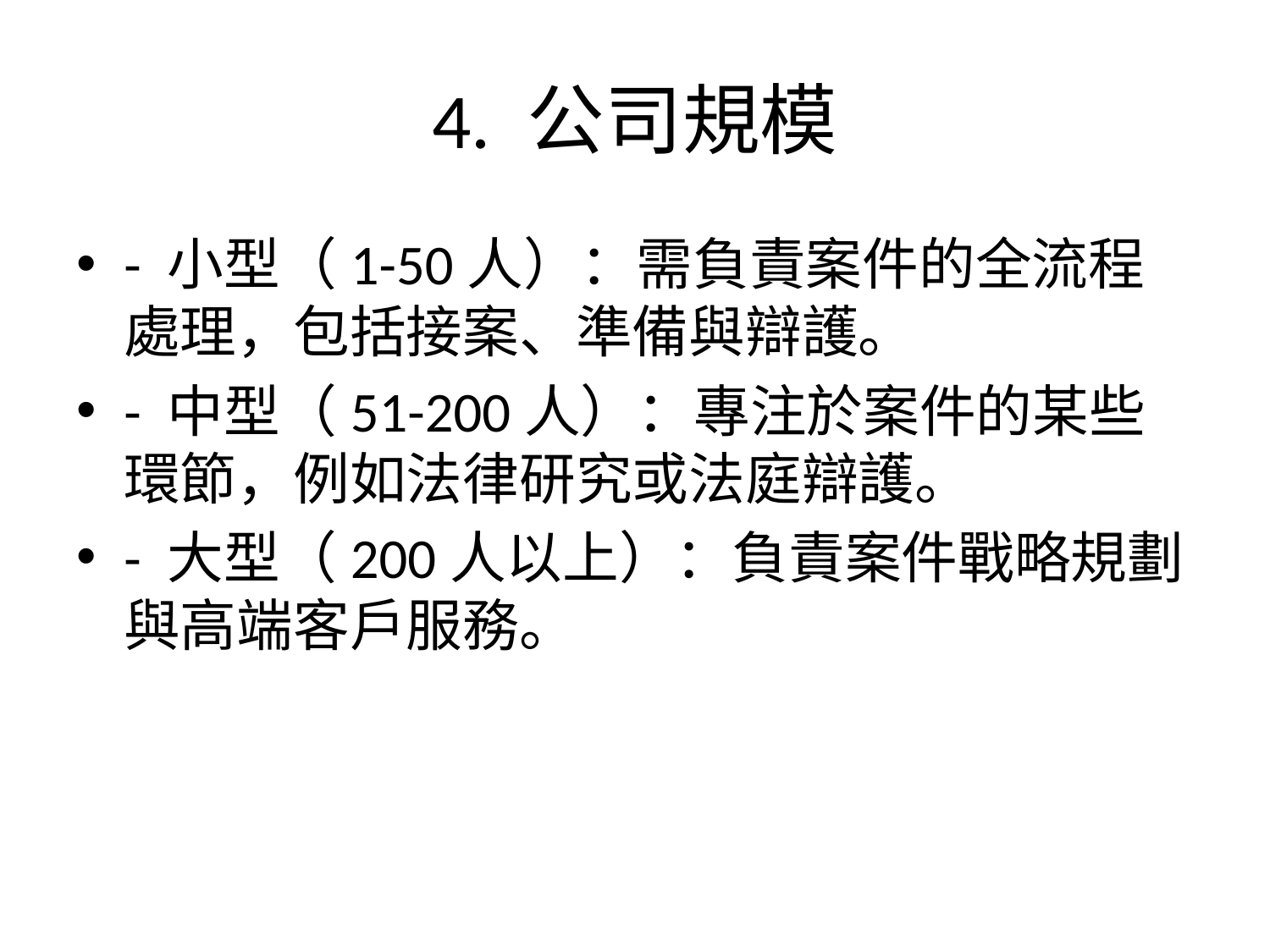

# 4. 公司規模
- 小型（1-50人）：需負責案件的全流程處理，包括接案、準備與辯護。
- 中型（51-200人）：專注於案件的某些環節，例如法律研究或法庭辯護。
- 大型（200人以上）：負責案件戰略規劃與高端客戶服務。